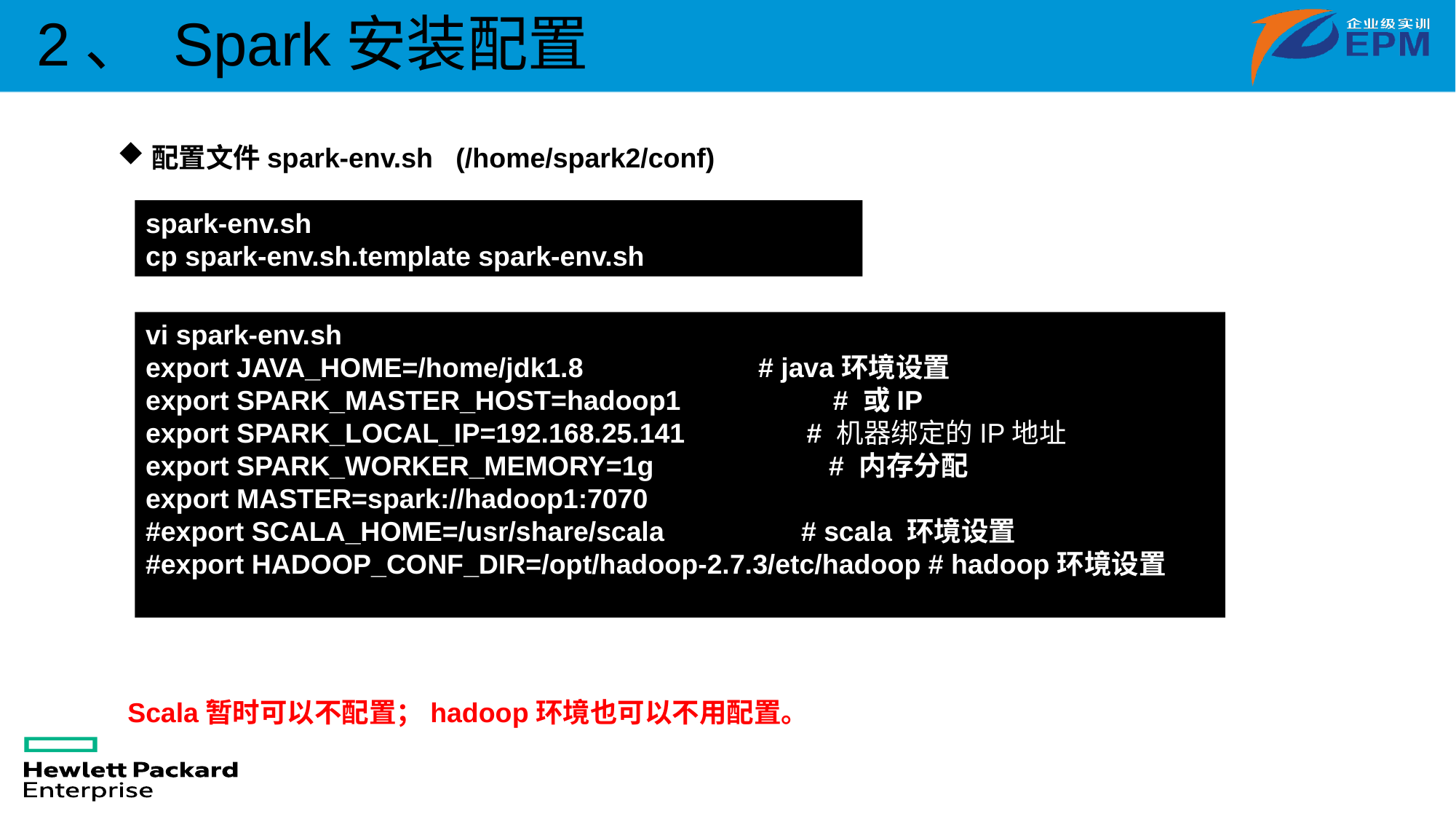

2、 Spark安装配置
配置文件spark-env.sh   (/home/spark2/conf)
spark-env.sh
cp spark-env.sh.template spark-env.sh
vi spark-env.sh
export JAVA_HOME=/home/jdk1.8                       # java环境设置
export SPARK_MASTER_HOST=hadoop1                    # 或IP
export SPARK_LOCAL_IP=192.168.25.141                # 机器绑定的IP地址
export SPARK_WORKER_MEMORY=1g                       # 内存分配
export MASTER=spark://hadoop1:7070
#export SCALA_HOME=/usr/share/scala                  # scala 环境设置
#export HADOOP_CONF_DIR=/opt/hadoop-2.7.3/etc/hadoop # hadoop环境设置

Scala暂时可以不配置；hadoop环境也可以不用配置。